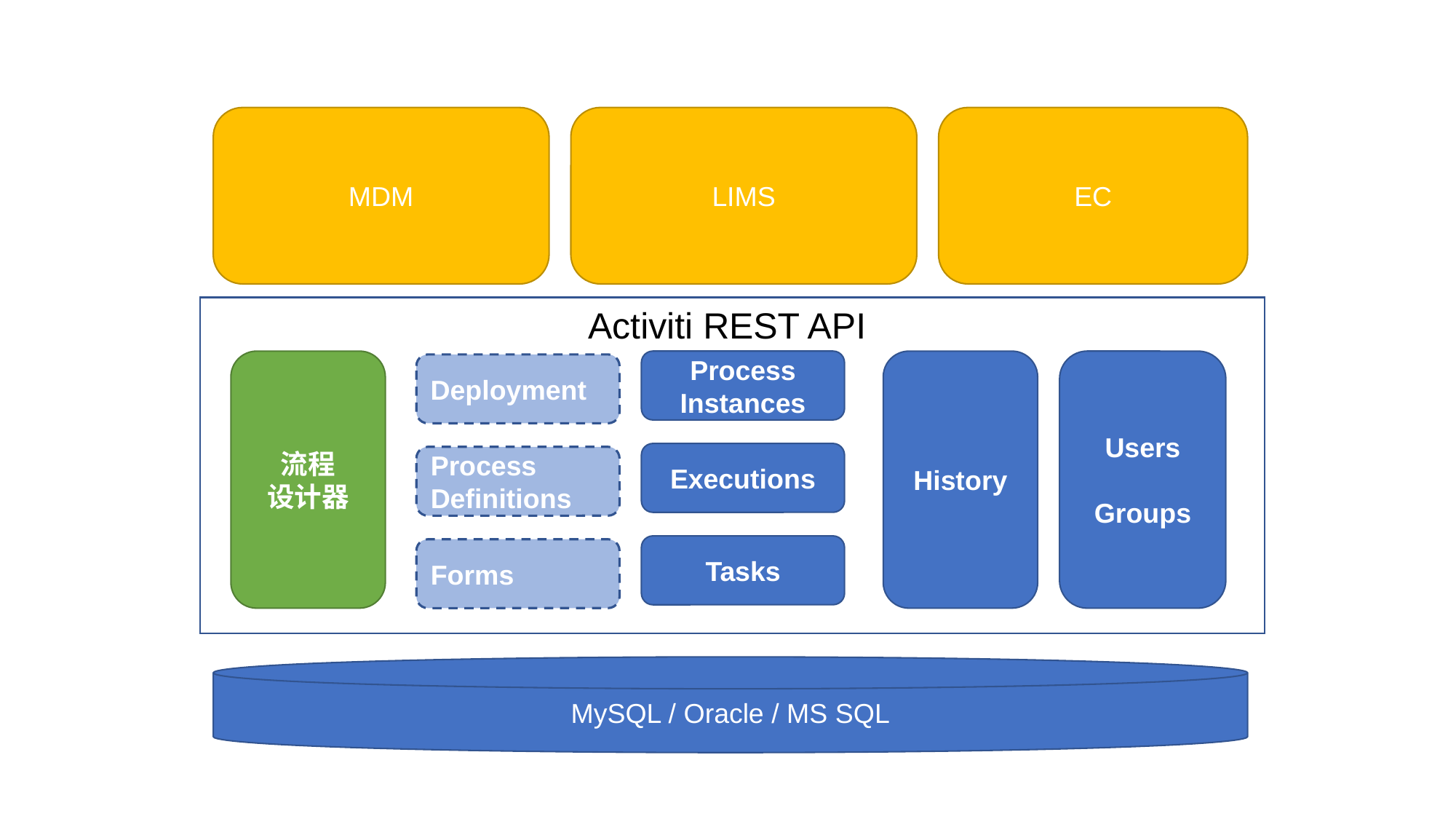

MDM
LIMS
EC
Activiti REST API
流程
设计器
Process Instances
History
Users

Groups
Deployment
Executions
Process Definitions
Tasks
Forms
MySQL / Oracle / MS SQL